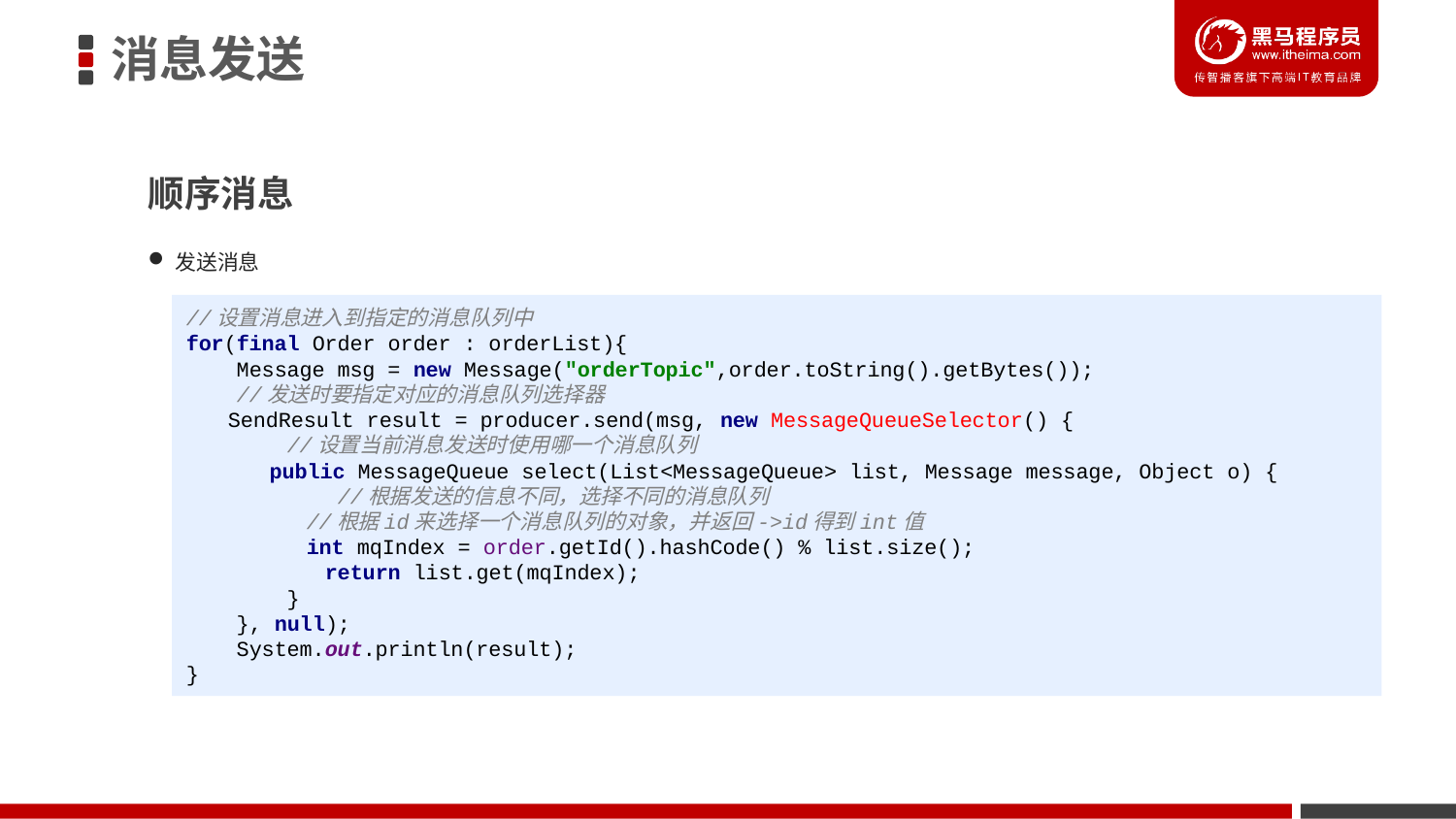

消息发送
顺序消息
发送消息
//设置消息进入到指定的消息队列中
for(final Order order : orderList){
    Message msg = new Message("orderTopic",order.toString().getBytes());
    //发送时要指定对应的消息队列选择器
        SendResult result = producer.send(msg, new MessageQueueSelector() {
        //设置当前消息发送时使用哪一个消息队列
                 public MessageQueue select(List<MessageQueue> list, Message message, Object o) {
            //根据发送的信息不同，选择不同的消息队列
                         //根据id来选择一个消息队列的对象，并返回->id得到int值
                         int mqIndex = order.getId().hashCode() % list.size();
           return list.get(mqIndex);
        }
    }, null);
    System.out.println(result);
}